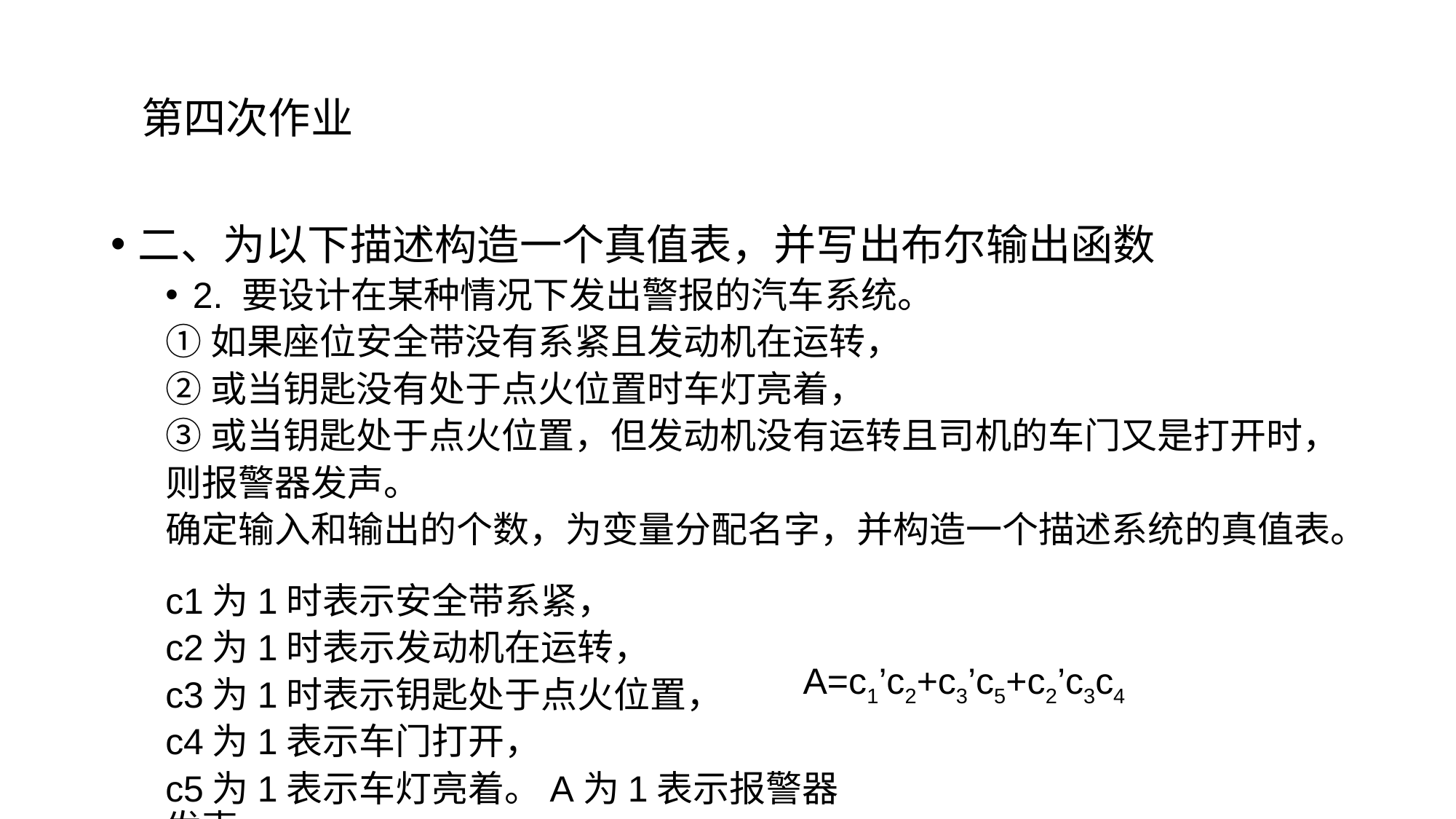

第四次作业
二、为以下描述构造一个真值表，并写出布尔输出函数
2. 要设计在某种情况下发出警报的汽车系统。
①如果座位安全带没有系紧且发动机在运转，
②或当钥匙没有处于点火位置时车灯亮着，
③或当钥匙处于点火位置，但发动机没有运转且司机的车门又是打开时，
则报警器发声。
确定输入和输出的个数，为变量分配名字，并构造一个描述系统的真值表。

c1为1时表示安全带系紧，
c2为1时表示发动机在运转，
c3为1时表示钥匙处于点火位置，
c4为1表示车门打开，
c5为1表示车灯亮着。A为1表示报警器发声。
A=c1’c2+c3’c5+c2’c3c4